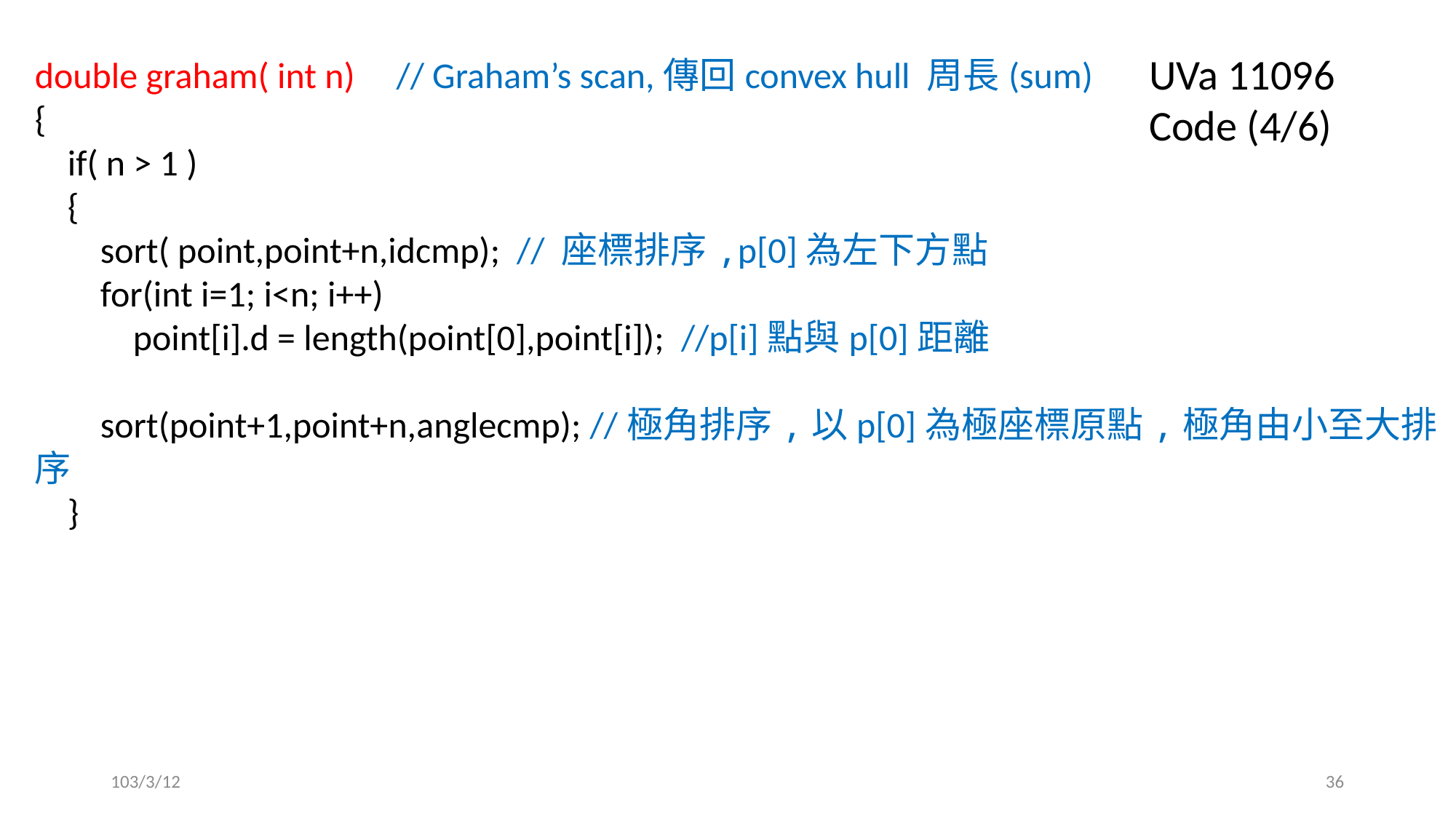

UVa 11096 Code (4/6)
double graham( int n)     // Graham’s scan,傳回convex hull 周長(sum)
{
    if( n > 1 )
    {
        sort( point,point+n,idcmp);  // 座標排序,p[0]為左下方點
        for(int i=1; i<n; i++)
            point[i].d = length(point[0],point[i]);  //p[i]點與p[0]距離

        sort(point+1,point+n,anglecmp); //極角排序,以p[0]為極座標原點,極角由小至大排序
    }
103/3/12

36